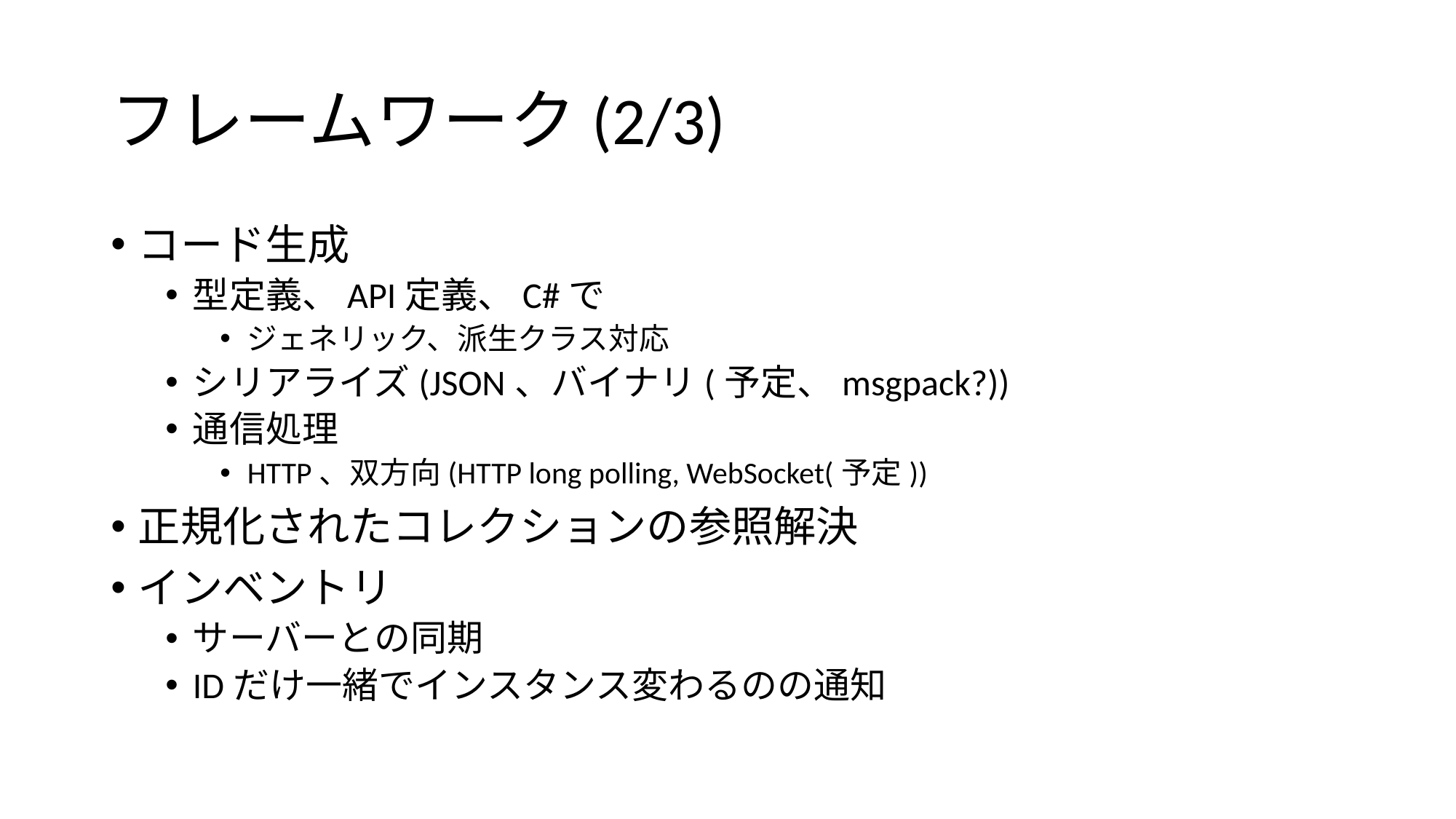

# フレームワーク(2/3)
コード生成
型定義、API定義、C#で
ジェネリック、派生クラス対応
シリアライズ(JSON、バイナリ(予定、msgpack?))
通信処理
HTTP、双方向(HTTP long polling, WebSocket(予定))
正規化されたコレクションの参照解決
インベントリ
サーバーとの同期
IDだけ一緒でインスタンス変わるのの通知